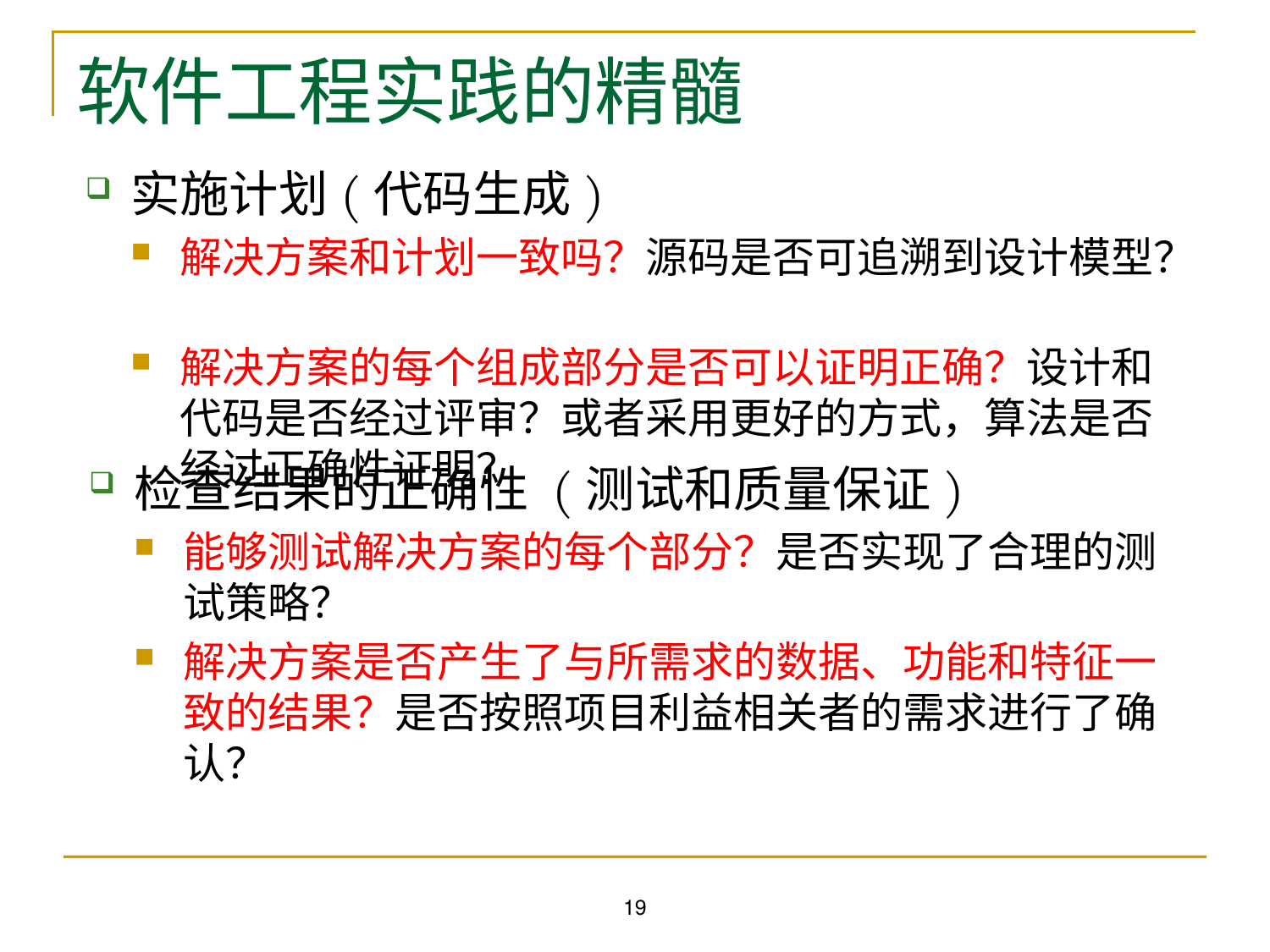

# 软件工程实践的精髓
实施计划(代码生成)
解决方案和计划一致吗？源码是否可追溯到设计模型？
解决方案的每个组成部分是否可以证明正确？设计和代码是否经过评审？或者采用更好的方式，算法是否经过正确性证明？
检查结果的正确性 (测试和质量保证)
能够测试解决方案的每个部分？是否实现了合理的测试策略？
解决方案是否产生了与所需求的数据、功能和特征一致的结果？是否按照项目利益相关者的需求进行了确认？
19